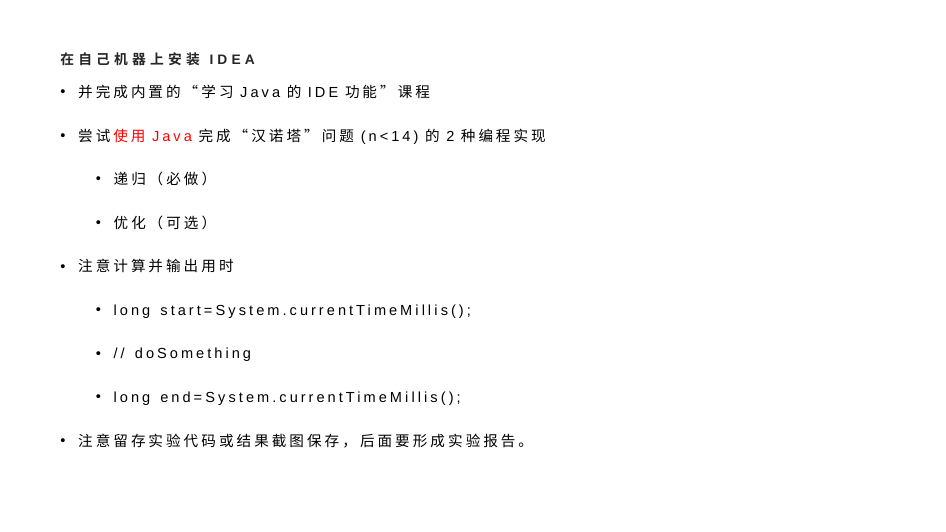

在自己机器上安装IDEA
并完成内置的“学习Java的IDE功能”课程
尝试使用Java完成“汉诺塔”问题(n<14)的2种编程实现
递归（必做）
优化（可选）
注意计算并输出用时
long start=System.currentTimeMillis();
// doSomething
long end=System.currentTimeMillis();
注意留存实验代码或结果截图保存，后面要形成实验报告。